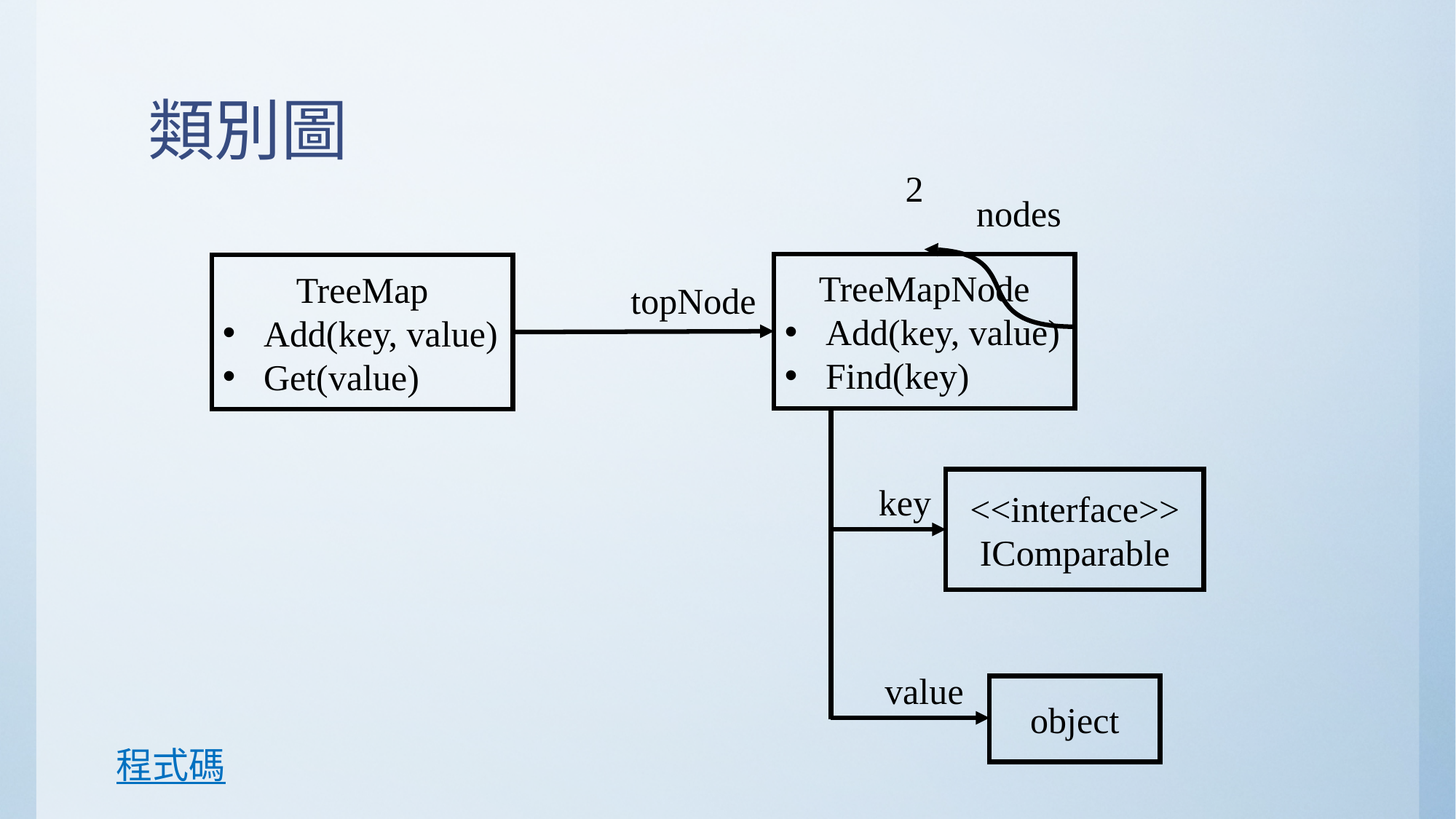

# 類別圖
2
nodes
TreeMapNode
Add(key, value)
Find(key)
TreeMap
Add(key, value)
Get(value)
topNode
<<interface>>
IComparable
key
value
object
程式碼